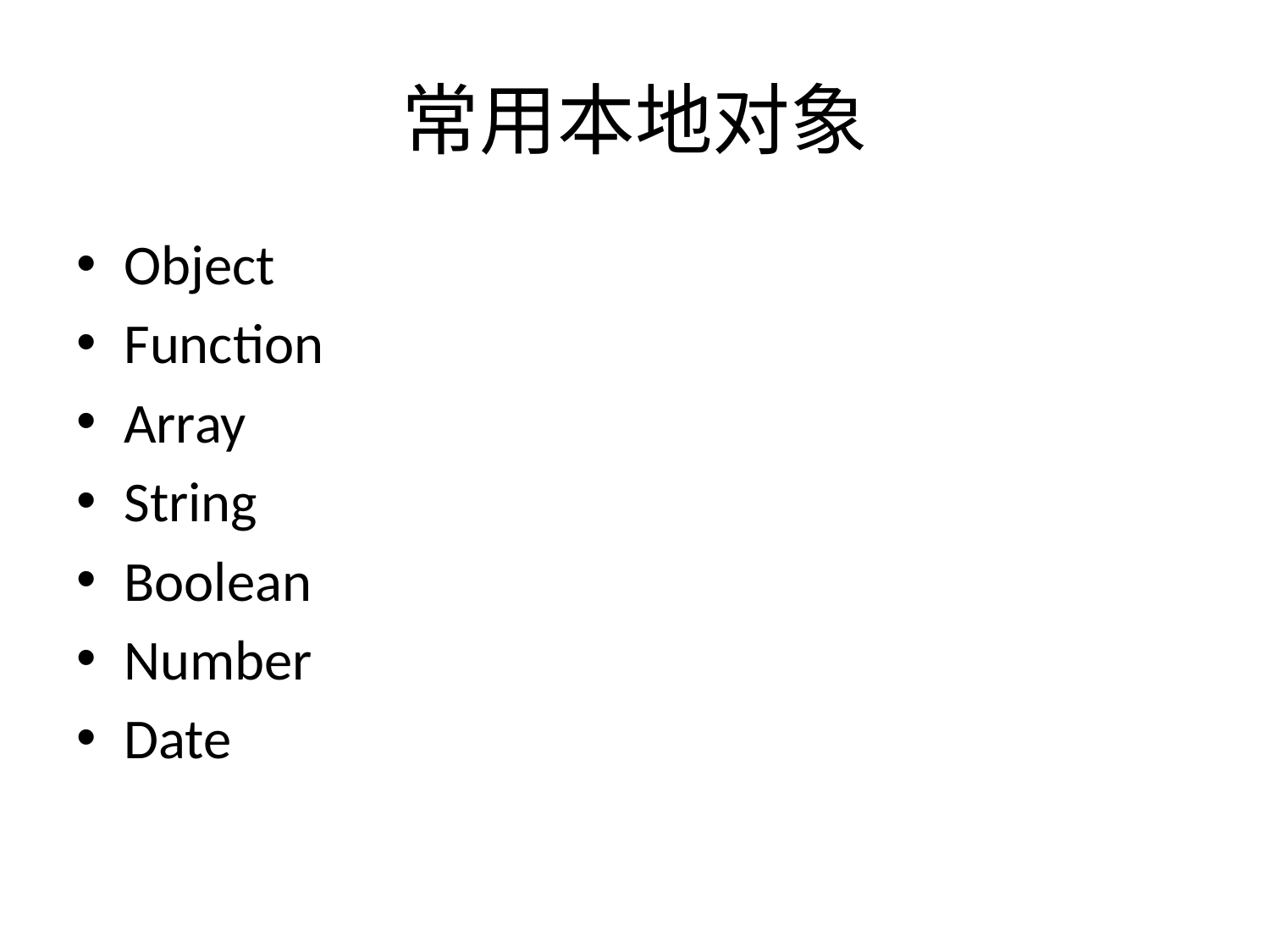

# 常用本地对象
Object
Function
Array
String
Boolean
Number
Date